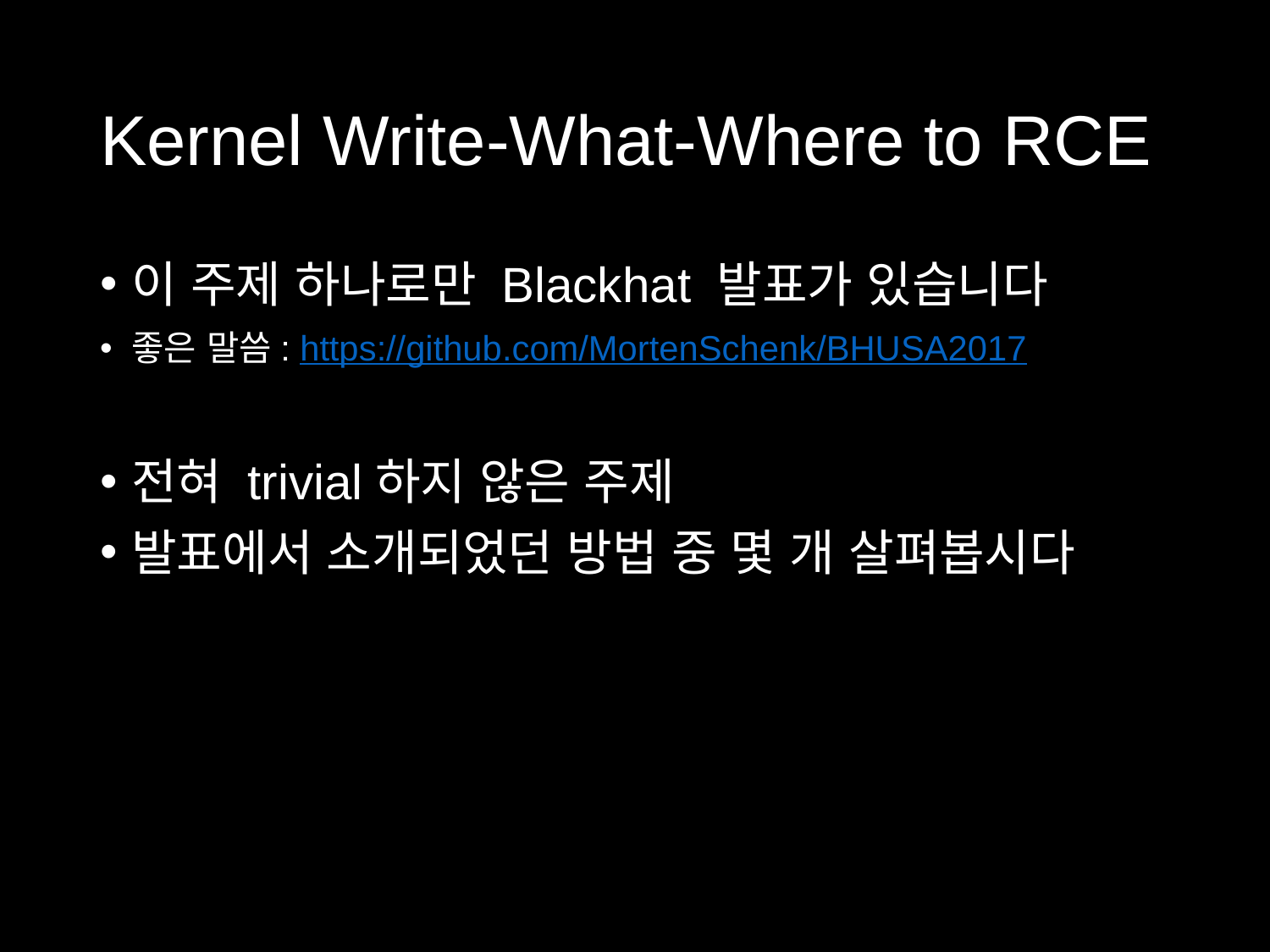

# Kernel Write-What-Where to RCE
이 주제 하나로만 Blackhat 발표가 있습니다
좋은 말씀: https://github.com/MortenSchenk/BHUSA2017

전혀 trivial하지 않은 주제
발표에서 소개되었던 방법 중 몇 개 살펴봅시다